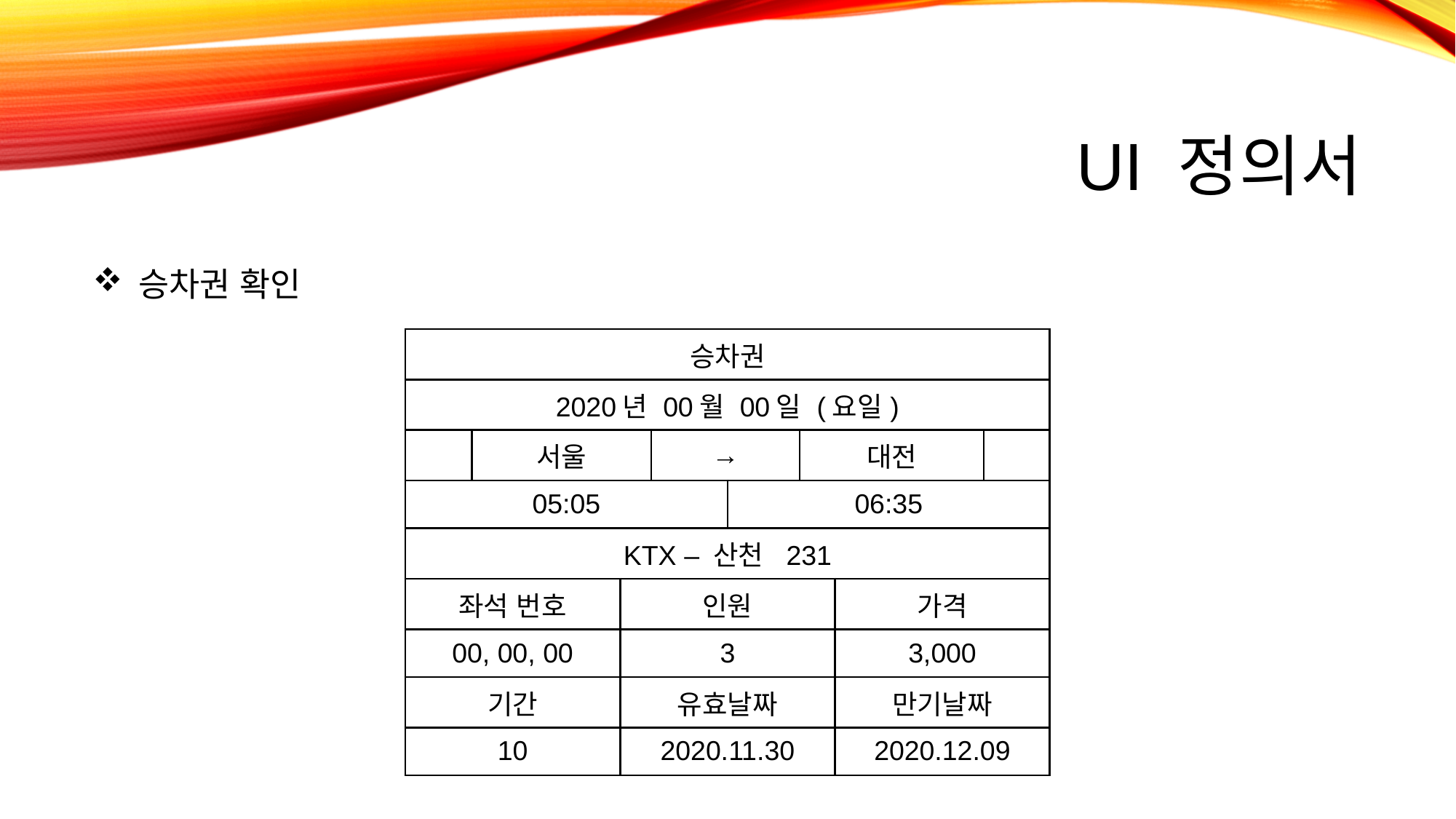

# ui 정의서
 승차권 확인
| 승차권 |  |  |  |  |  |  |  |
| --- | --- | --- | --- | --- | --- | --- | --- |
| 2020년 00월 00일 (요일) |  |  |  |  |  |  |  |
|  | 서울 |  | → |  | 대전 |  |  |
| 05:05 |  |  |  | 06:35 |  |  |  |
| KTX – 산천 231 |  |  |  |  |  |  |  |
| 좌석 번호 |  | 인원 |  |  |  | 가격 |  |
| 00, 00, 00 |  | 3 |  |  |  | 3,000 |  |
| 기간 |  | 유효날짜 |  |  |  | 만기날짜 |  |
| 10 |  | 2020.11.30 |  |  |  | 2020.12.09 |  |